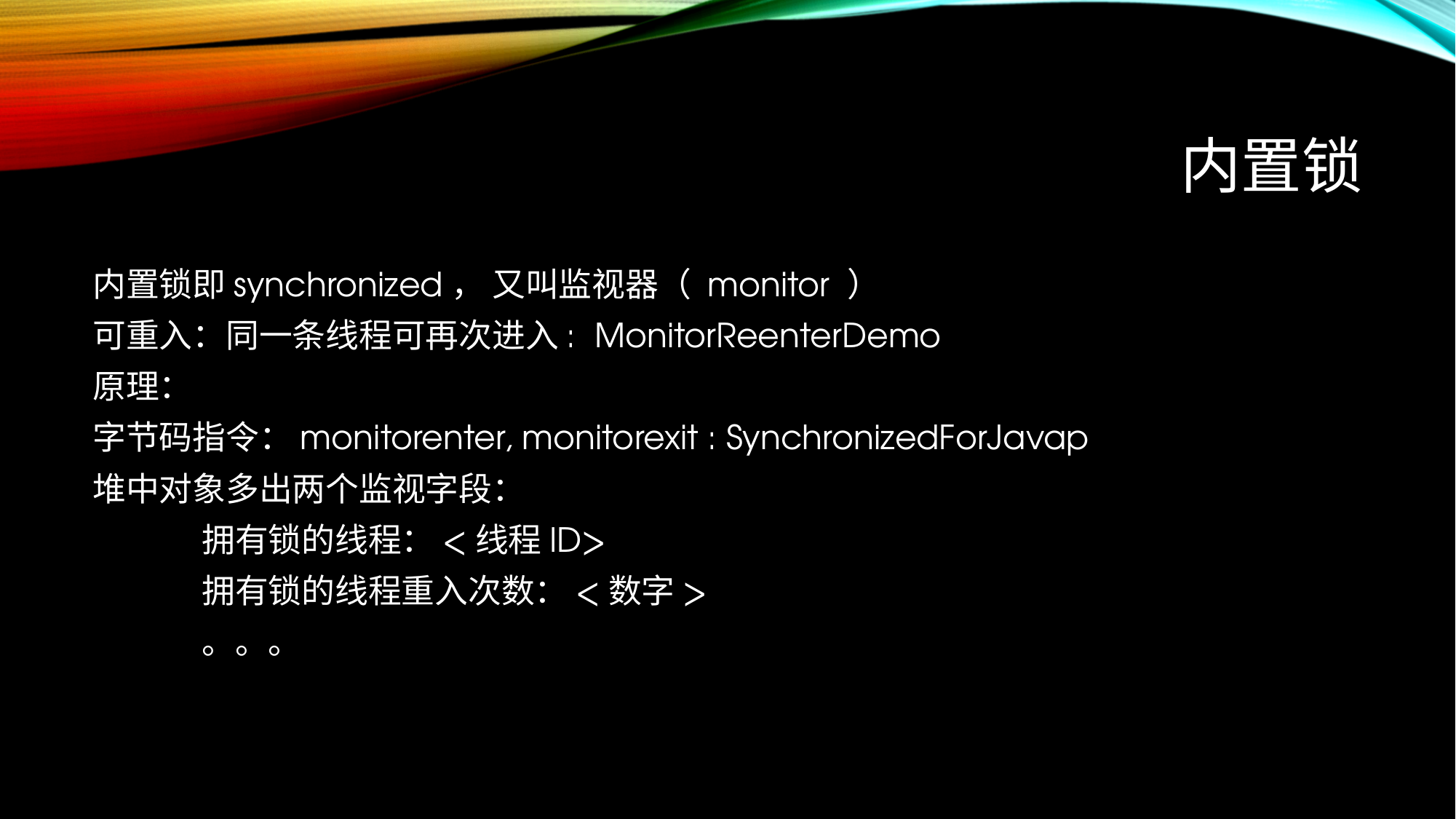

# 内置锁
内置锁即synchronized， 又叫监视器（ monitor ）
可重入：同一条线程可再次进入:  MonitorReenterDemo
原理：
字节码指令：monitorenter, monitorexit : SynchronizedForJavap
堆中对象多出两个监视字段：
	拥有锁的线程：<线程ID>
	拥有锁的线程重入次数：<数字>
	。。。